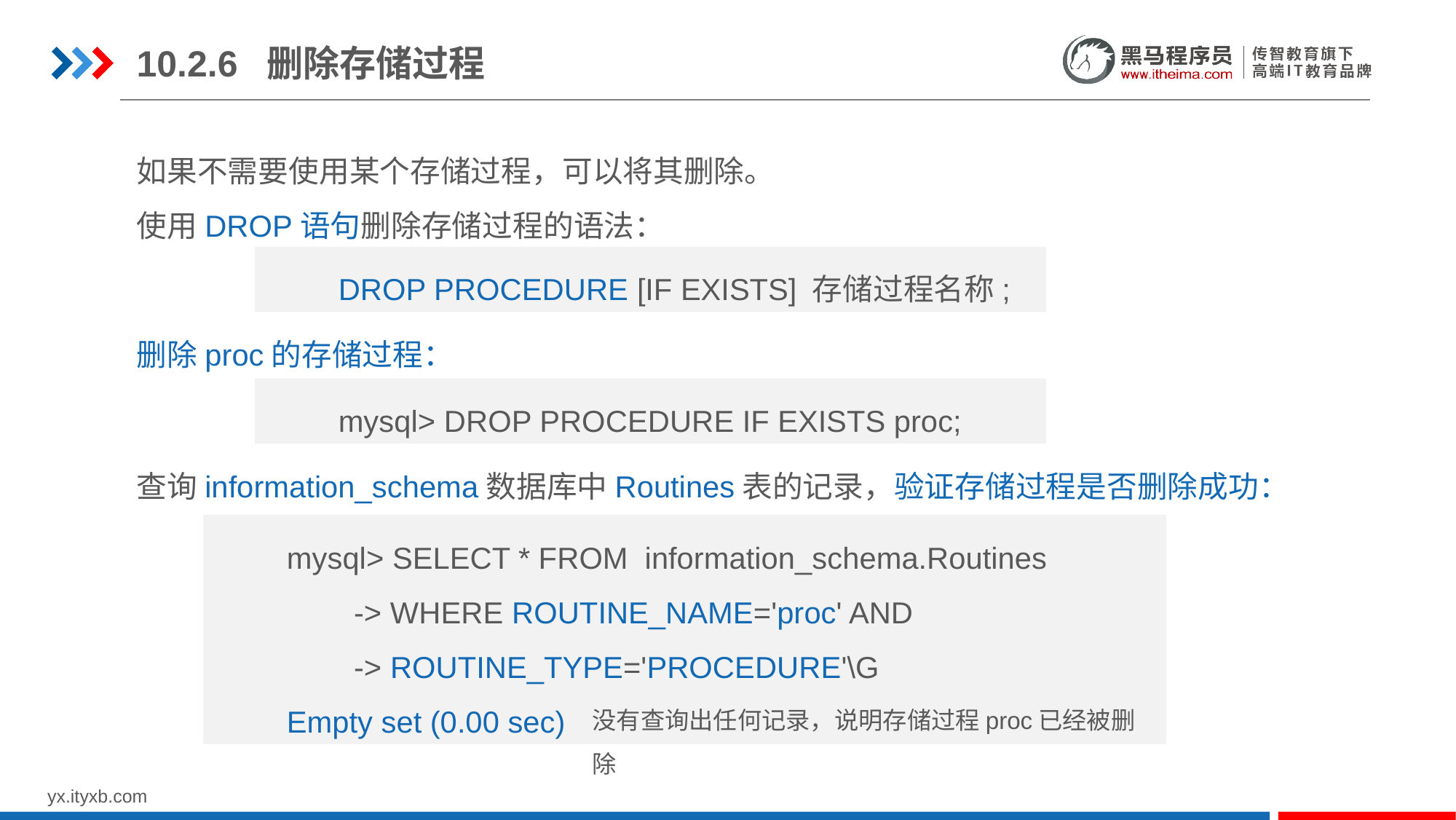

10.2.6  删除存储过程
如果不需要使用某个存储过程，可以将其删除。
使用DROP语句删除存储过程的语法：
DROP PROCEDURE [IF EXISTS] 存储过程名称;
删除proc的存储过程：
mysql> DROP PROCEDURE IF EXISTS proc;
查询information_schema数据库中Routines表的记录，验证存储过程是否删除成功：
mysql> SELECT * FROM  information_schema.Routines
        -> WHERE ROUTINE_NAME='proc' AND
        -> ROUTINE_TYPE='PROCEDURE'\G
Empty set (0.00 sec)
没有查询出任何记录，说明存储过程proc已经被删除